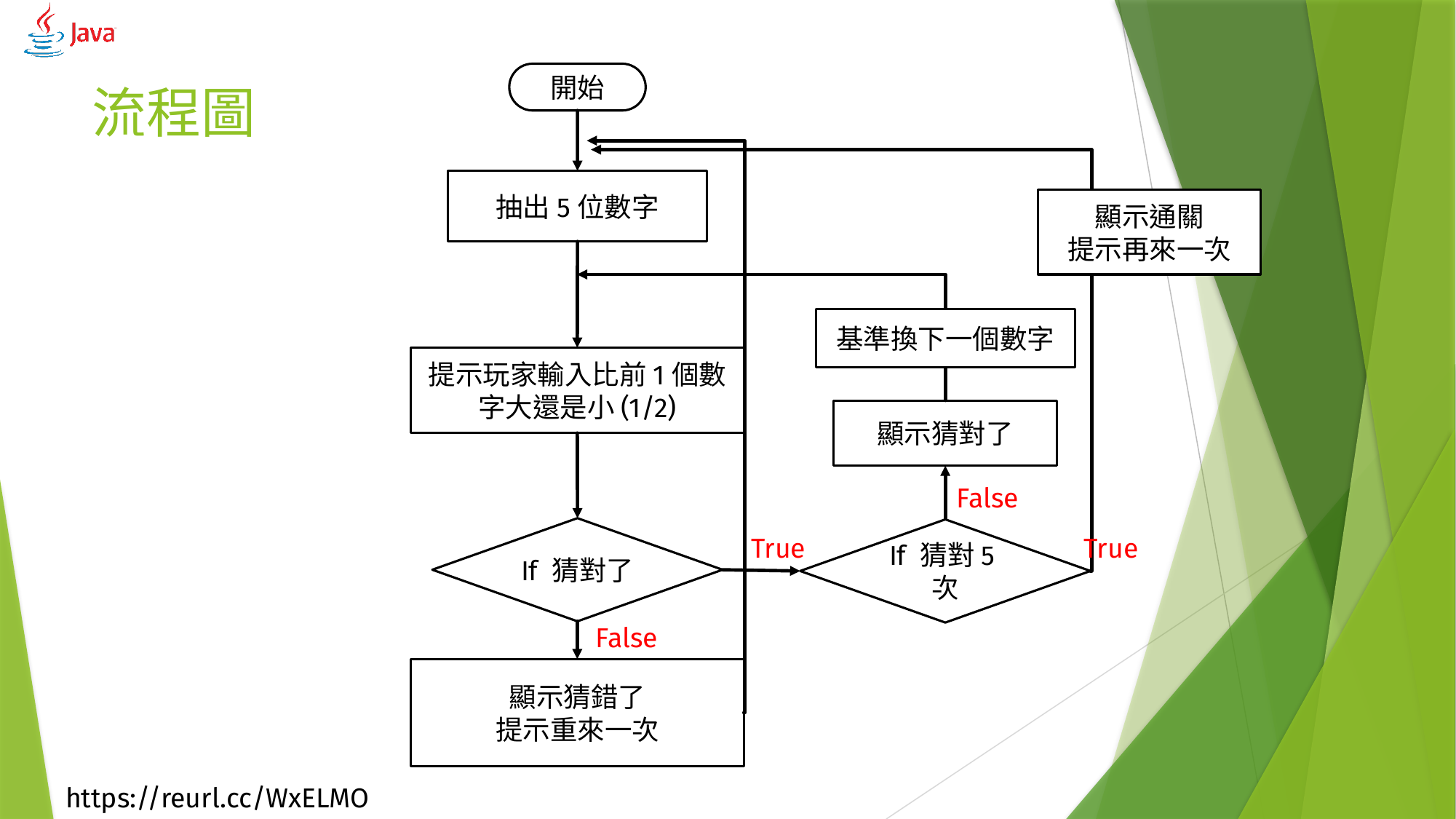

開始
# 流程圖
抽出5位數字
顯示通關
提示再來一次

基準換下一個數字
提示玩家輸入比前1個數字大還是小(1/2)
顯示猜對了
False
If 猜對了
If 猜對5次
True
True
False
顯示猜錯了
提示重來一次